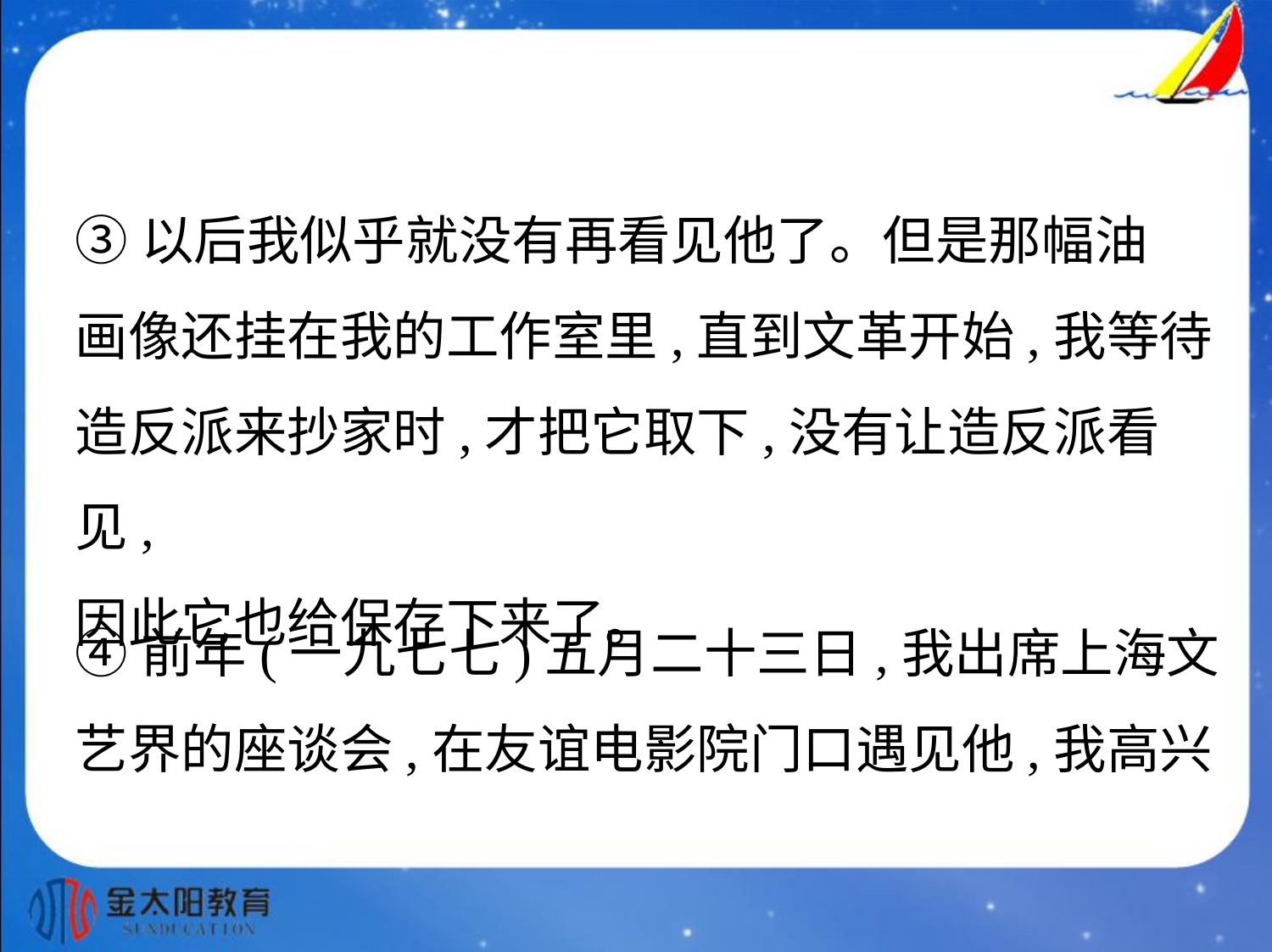

③以后我似乎就没有再看见他了。但是那幅油
画像还挂在我的工作室里,直到文革开始,我等待
造反派来抄家时,才把它取下,没有让造反派看见,
因此它也给保存下来了。
④前年(一九七七)五月二十三日,我出席上海文
艺界的座谈会,在友谊电影院门口遇见他,我高兴